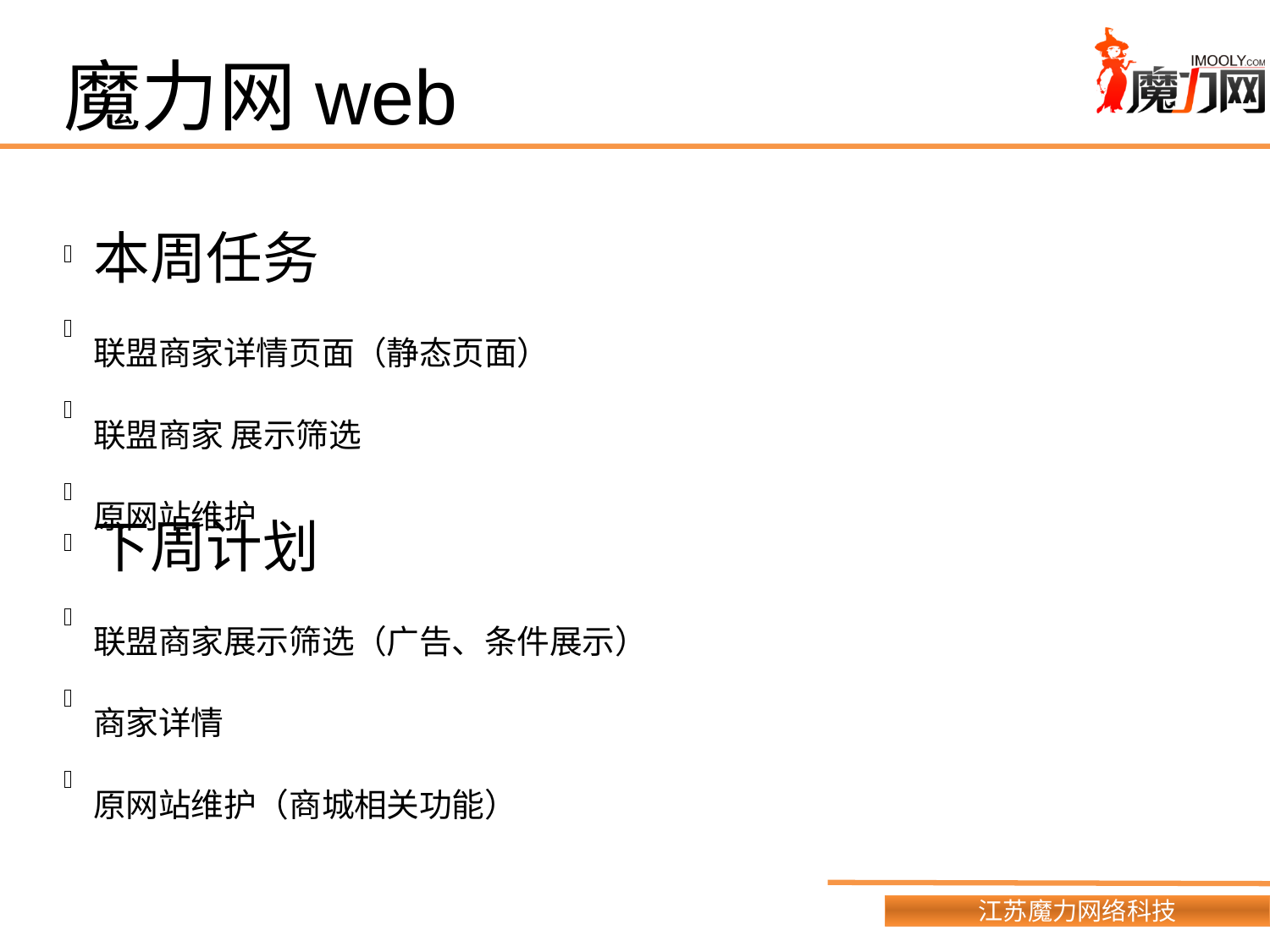

魔力网web

本周任务
联盟商家详情页面（静态页面）
联盟商家 展示筛选
原网站维护
下周计划
联盟商家展示筛选（广告、条件展示）
商家详情
原网站维护（商城相关功能）